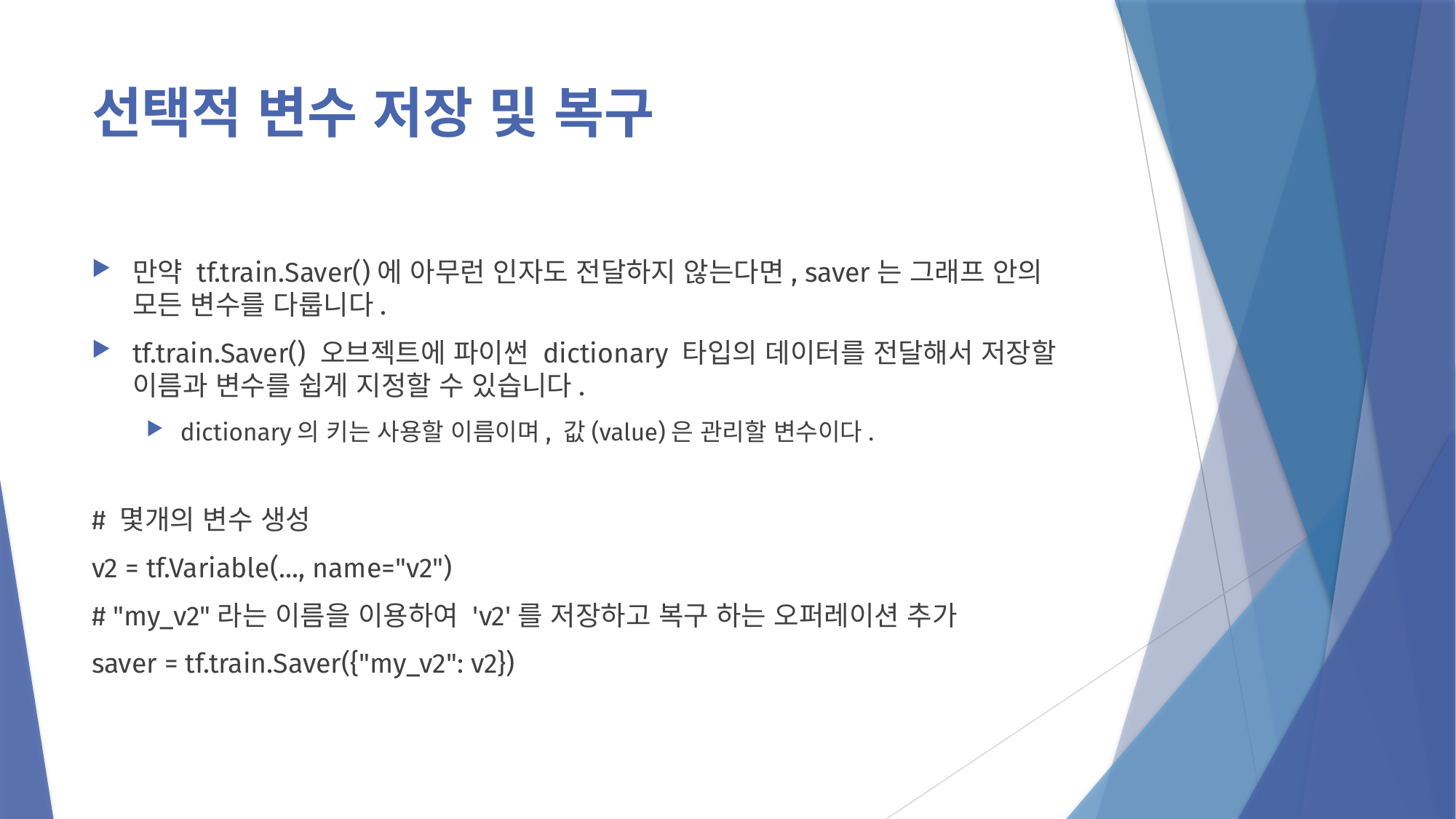

# 선택적 변수 저장 및 복구
만약 tf.train.Saver()에 아무런 인자도 전달하지 않는다면, saver는 그래프 안의 모든 변수를 다룹니다.
tf.train.Saver() 오브젝트에 파이썬 dictionary 타입의 데이터를 전달해서 저장할 이름과 변수를 쉽게 지정할 수 있습니다.
dictionary의 키는 사용할 이름이며, 값(value)은 관리할 변수이다.
# 몇개의 변수 생성
v2 = tf.Variable(..., name="v2")
# "my_v2"라는 이름을 이용하여 'v2'를 저장하고 복구 하는 오퍼레이션 추가
saver = tf.train.Saver({"my_v2": v2})